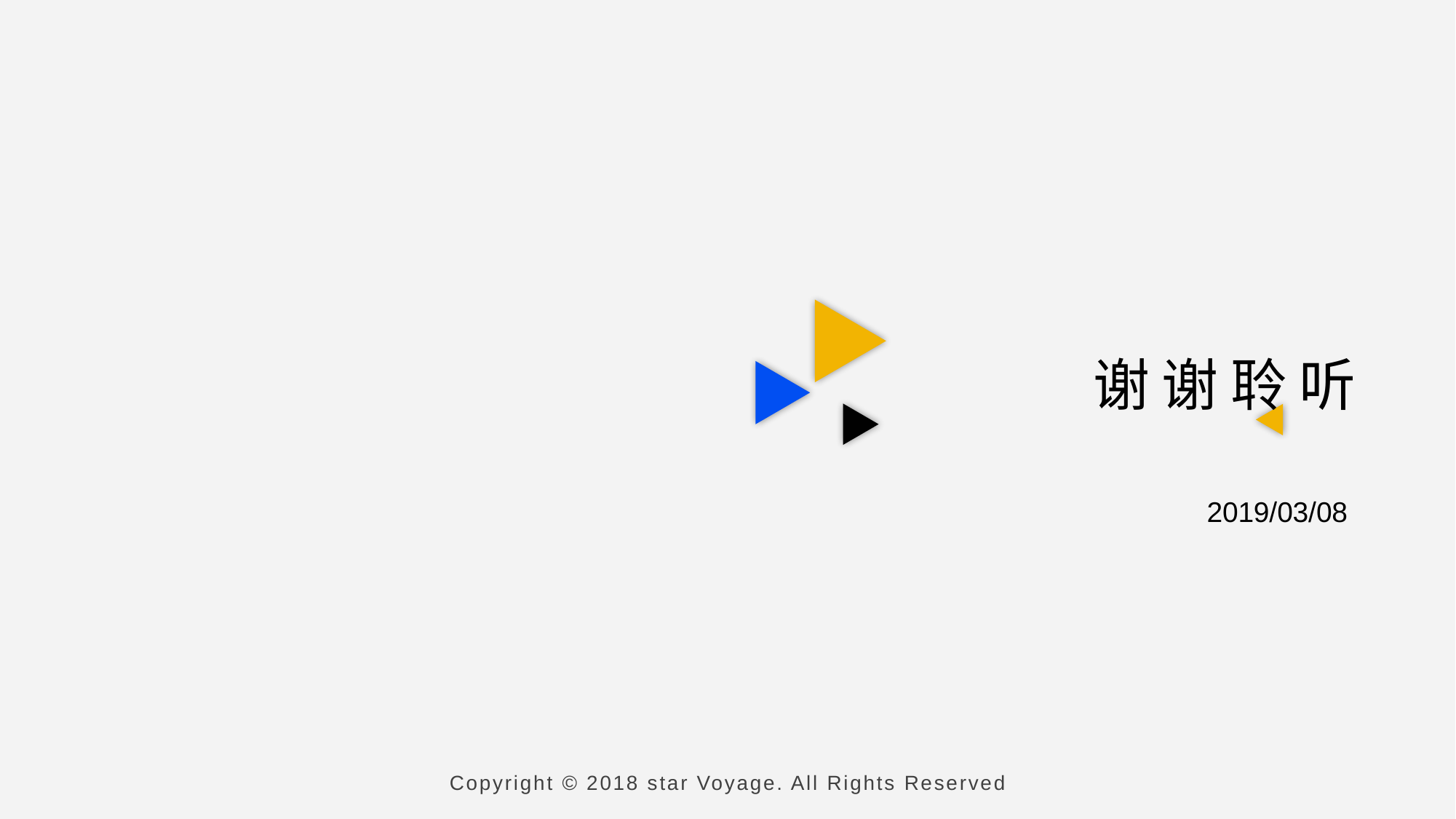

谢谢聆听

2019/03/08
Copyright © 2018 star Voyage. All Rights Reserved